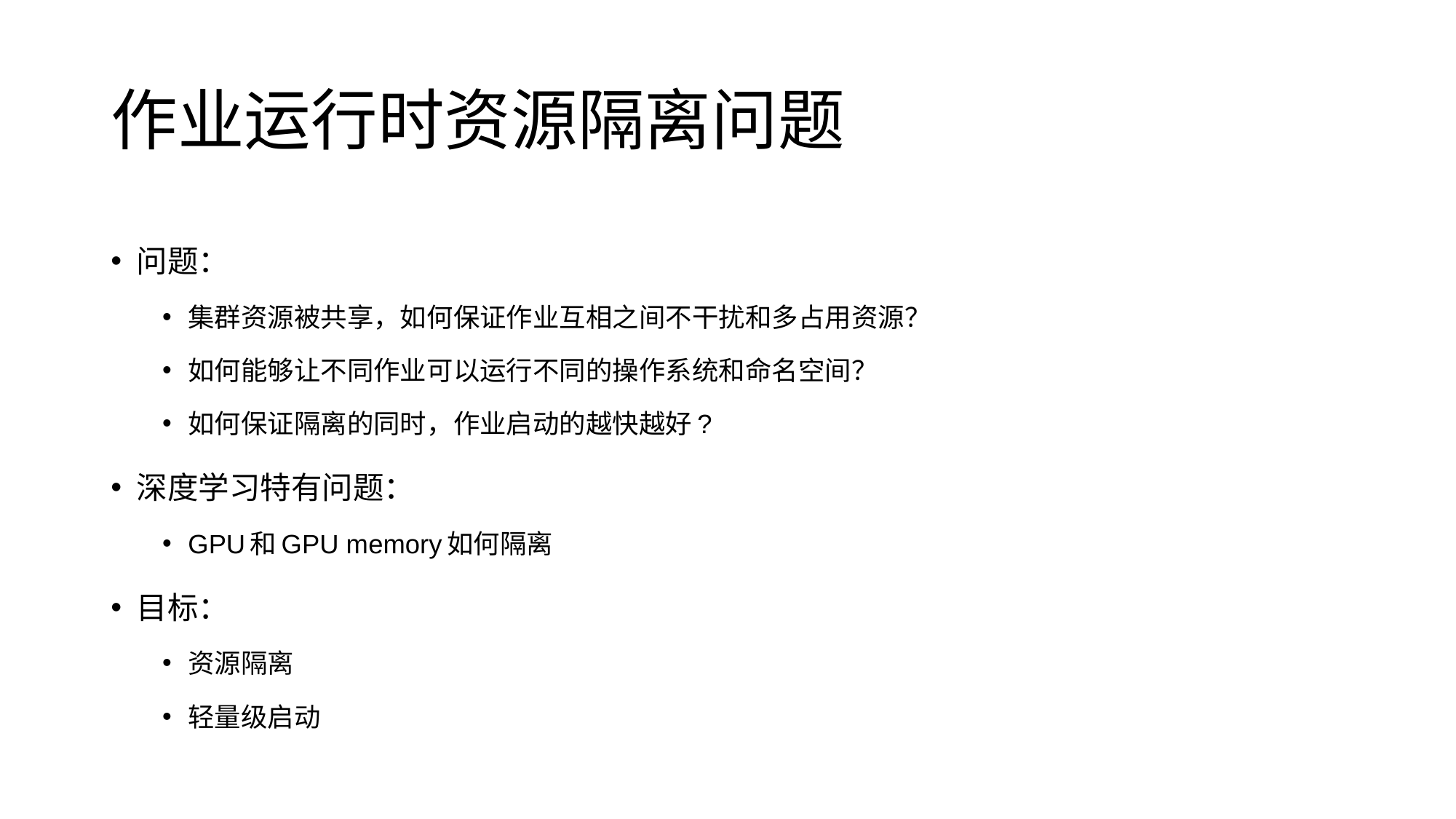

# 作业运行时资源隔离问题
问题：
集群资源被共享，如何保证作业互相之间不干扰和多占用资源？
如何能够让不同作业可以运行不同的操作系统和命名空间？
如何保证隔离的同时，作业启动的越快越好?
深度学习特有问题：
GPU和GPU memory如何隔离
目标：
资源隔离
轻量级启动